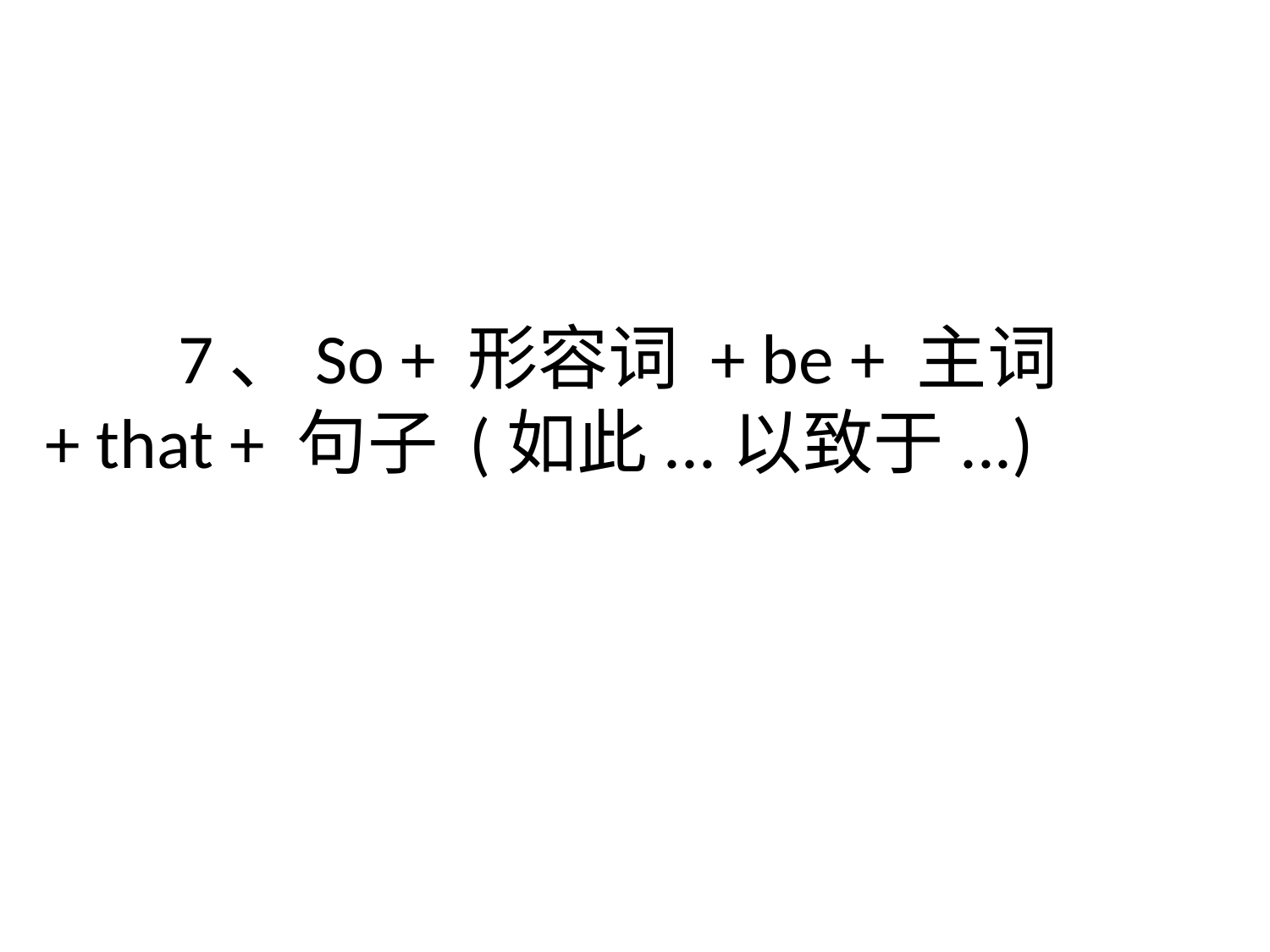

7、So + 形容词 + be + 主词 + that + 句子 (如此...以致于...)